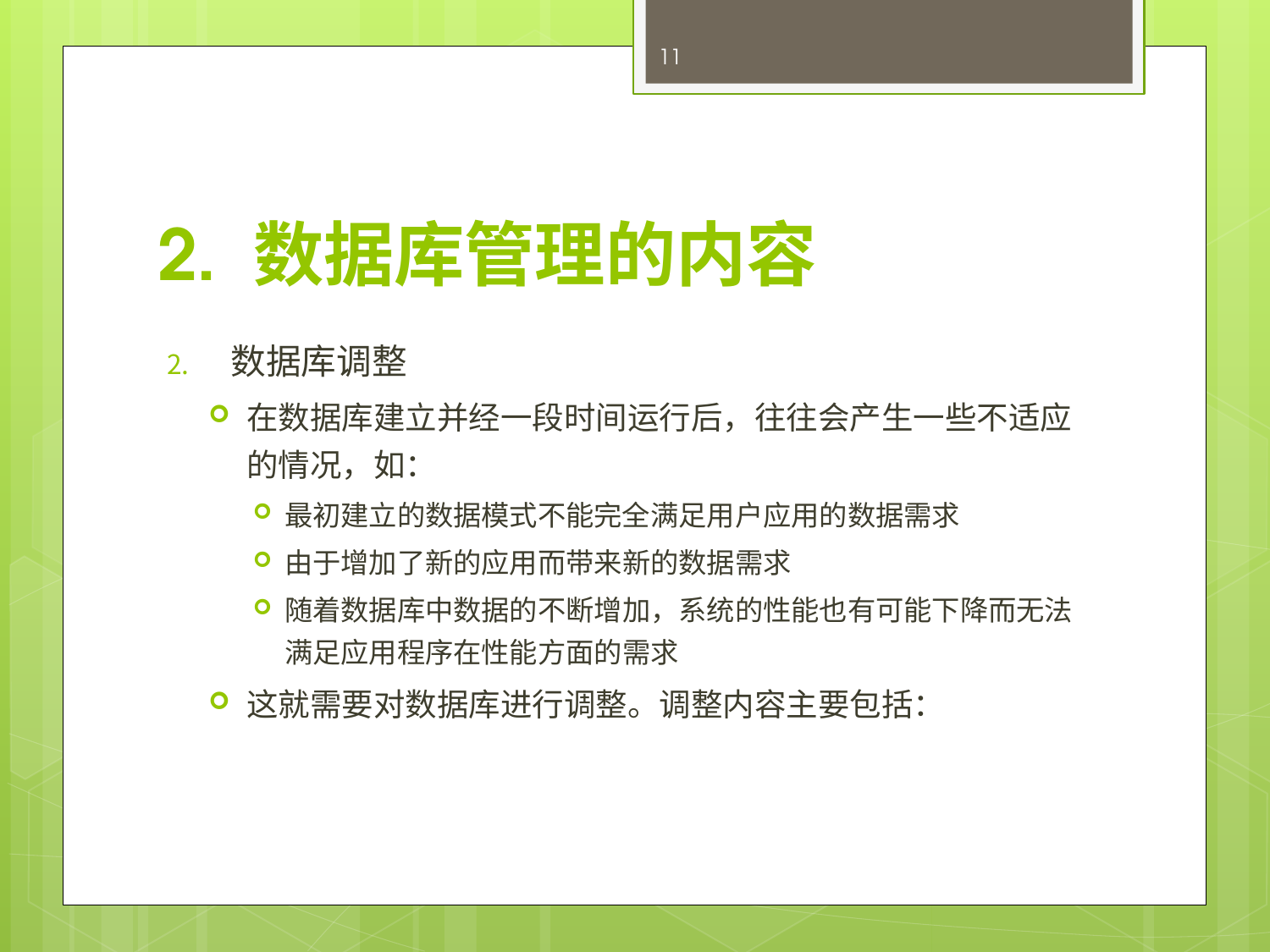

11
# 2. 数据库管理的内容
数据库调整
在数据库建立并经一段时间运行后，往往会产生一些不适应的情况，如：
最初建立的数据模式不能完全满足用户应用的数据需求
由于增加了新的应用而带来新的数据需求
随着数据库中数据的不断增加，系统的性能也有可能下降而无法满足应用程序在性能方面的需求
这就需要对数据库进行调整。调整内容主要包括：